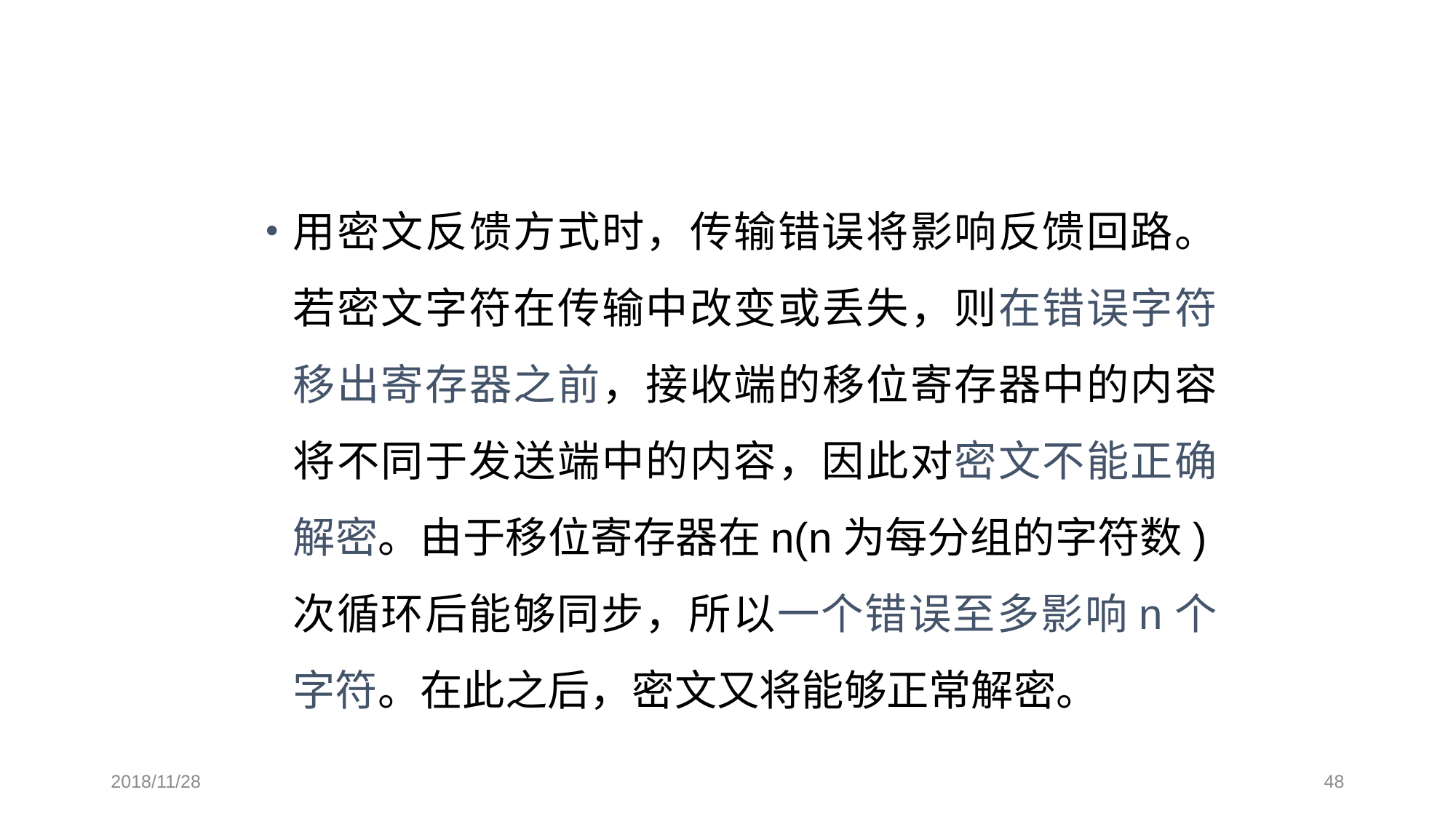

自同步流密码的特点
用密文反馈方式时，传输错误将影响反馈回路。若密文字符在传输中改变或丢失，则在错误字符移出寄存器之前，接收端的移位寄存器中的内容将不同于发送端中的内容，因此对密文不能正确解密。由于移位寄存器在n(n为每分组的字符数)次循环后能够同步，所以一个错误至多影响n个字符。在此之后，密文又将能够正常解密。

2018/11/28
48